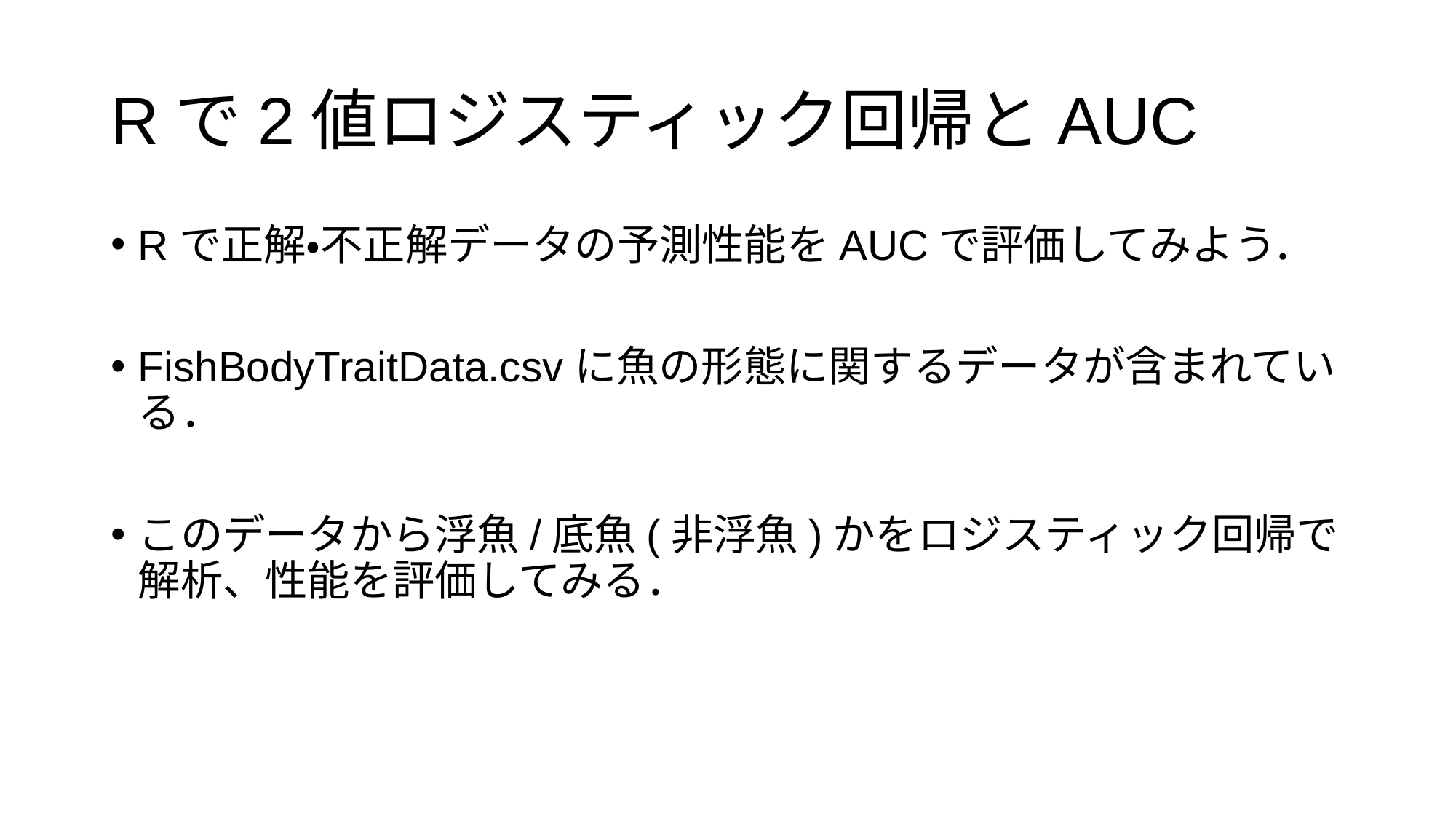

# Rで2値ロジスティック回帰とAUC
Rで正解・不正解データの予測性能をAUCで評価してみよう．

FishBodyTraitData.csvに魚の形態に関するデータが含まれている．

このデータから浮魚/底魚(非浮魚)かをロジスティック回帰で解析、性能を評価してみる．